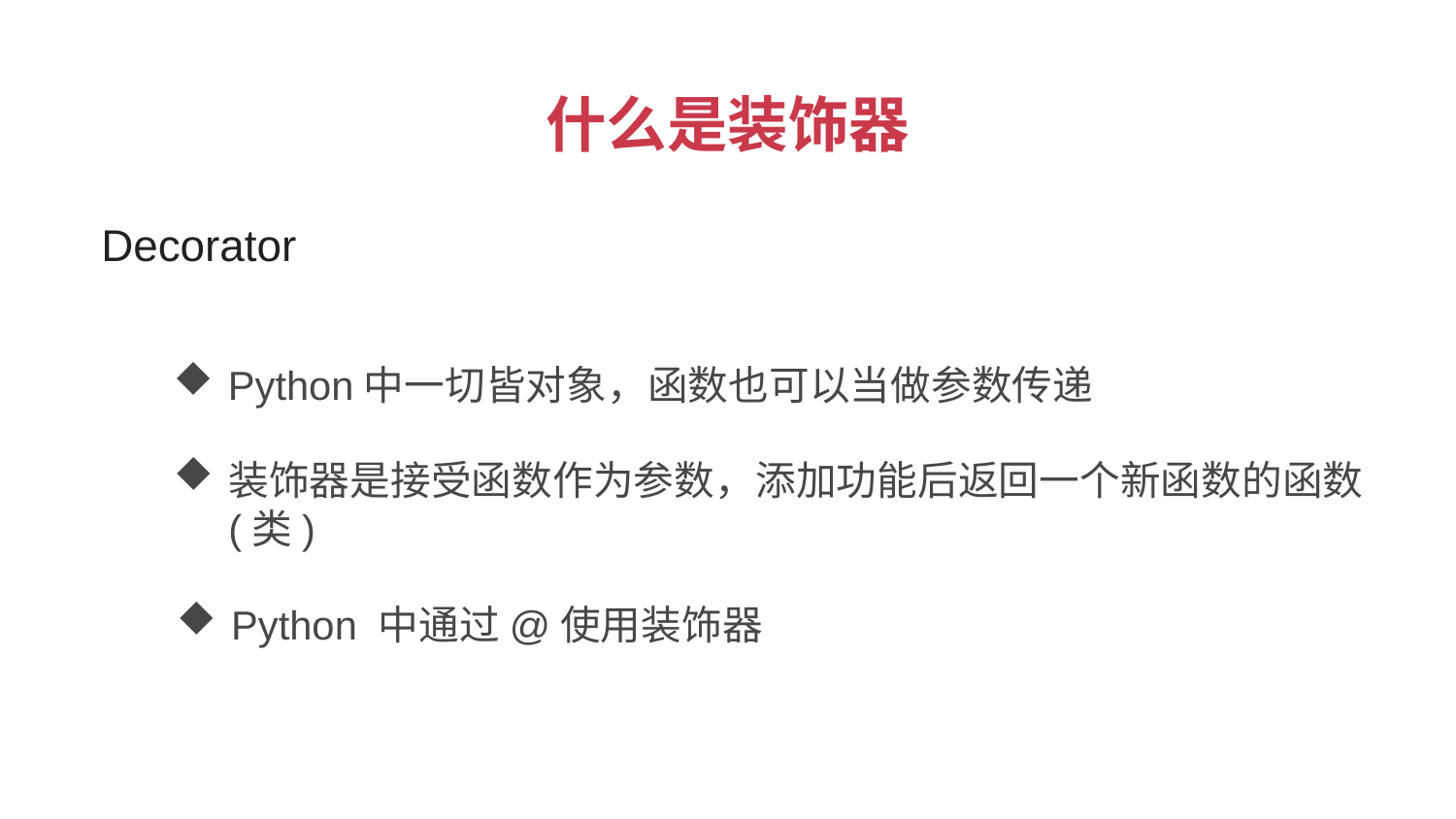

什么是装饰器
 Decorator
Python中一切皆对象，函数也可以当做参数传递
装饰器是接受函数作为参数，添加功能后返回一个新函数的函数(类)
Python 中通过@使用装饰器